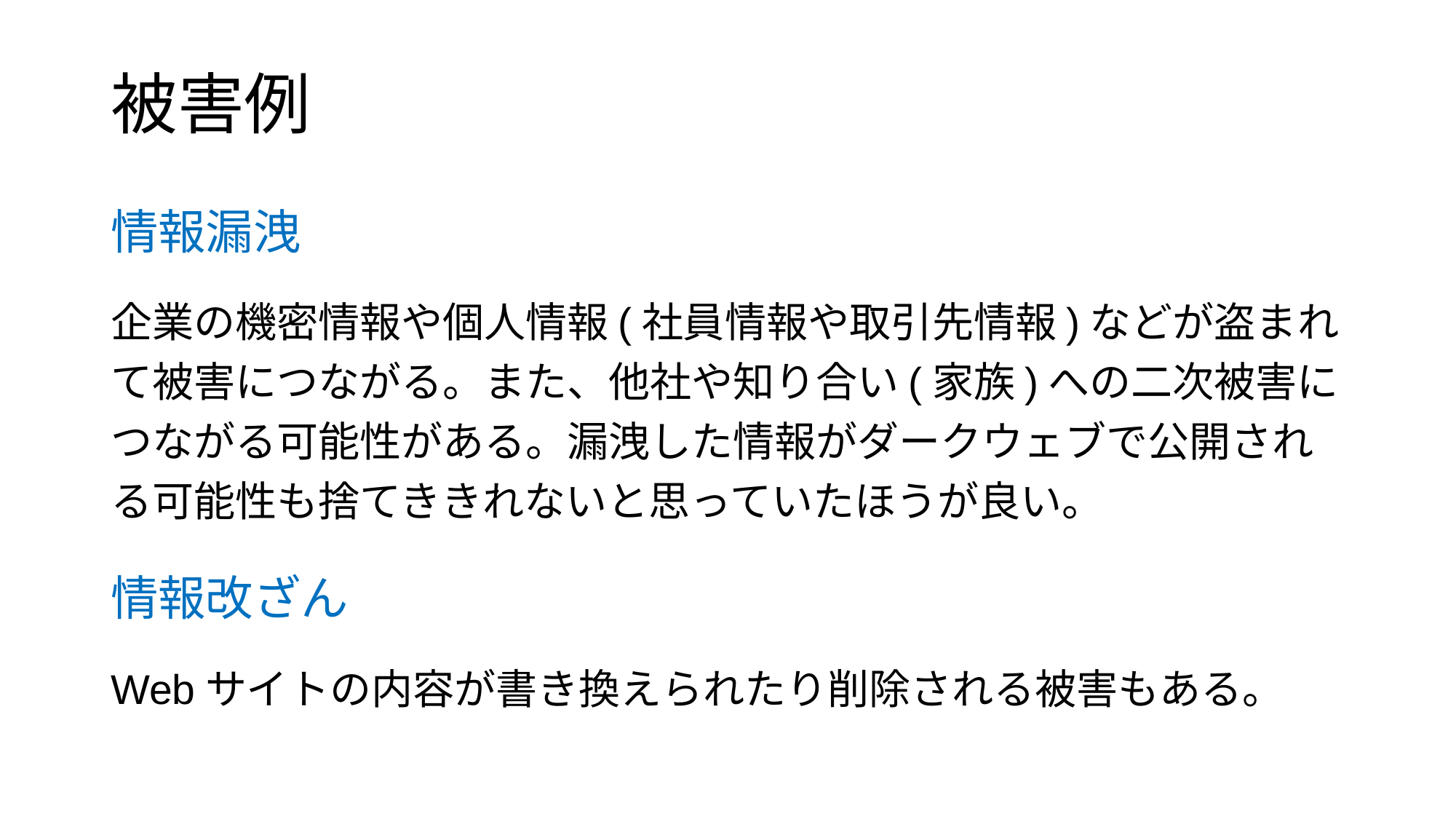

# 被害例

情報漏洩

企業の機密情報や個人情報(社員情報や取引先情報)などが盗まれ
て被害につながる。また、他社や知り合い(家族)への二次被害に
つながる可能性がある。漏洩した情報がダークウェブで公開され
る可能性も捨てききれないと思っていたほうが良い。

情報改ざん

Webサイトの内容が書き換えられたり削除される被害もある。